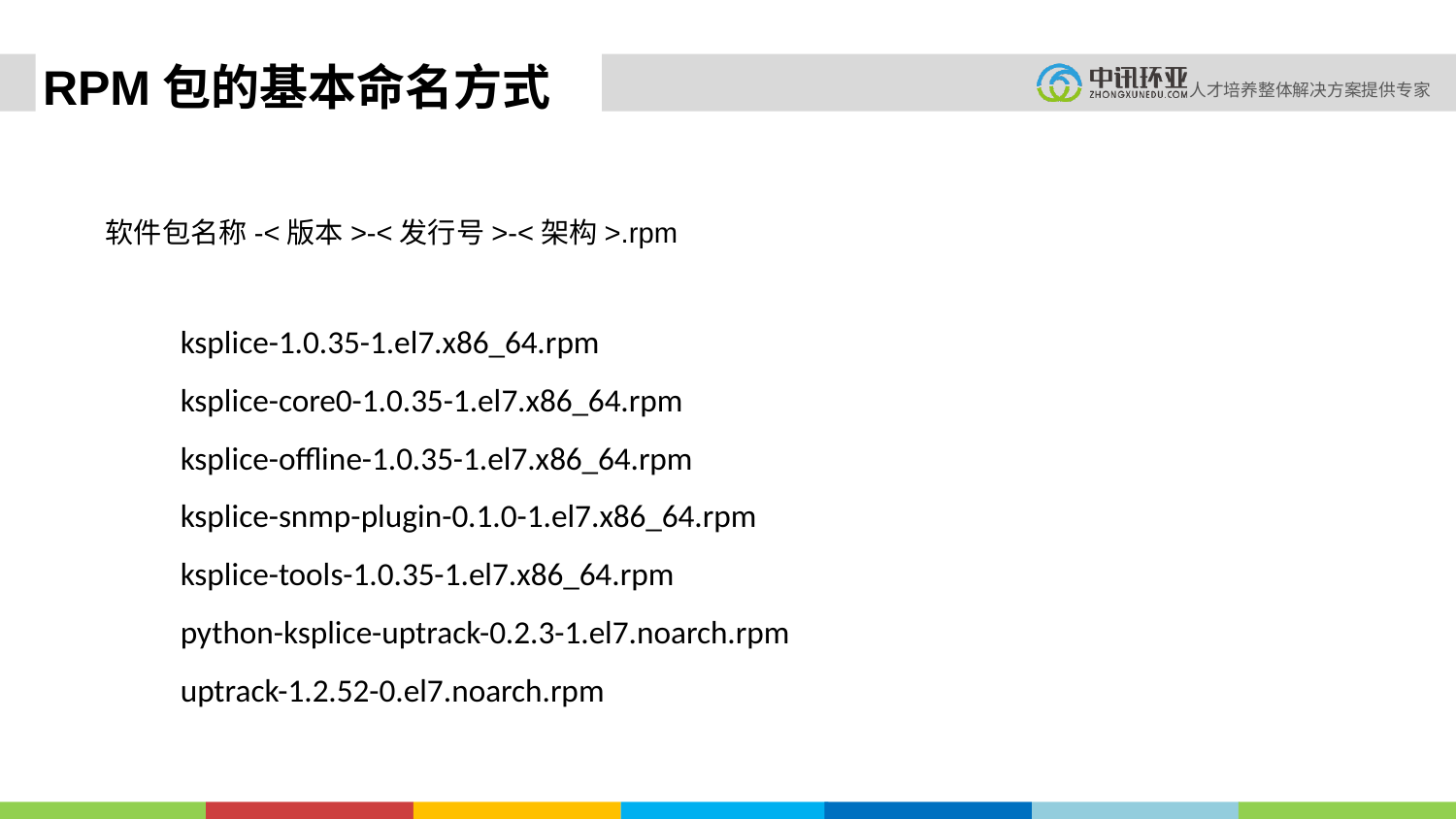

# RPM包的基本命名方式
软件包名称-<版本>-<发行号>-<架构>.rpm

ksplice-1.0.35-1.el7.x86_64.rpm
ksplice-core0-1.0.35-1.el7.x86_64.rpm
ksplice-offline-1.0.35-1.el7.x86_64.rpm
ksplice-snmp-plugin-0.1.0-1.el7.x86_64.rpm
ksplice-tools-1.0.35-1.el7.x86_64.rpm
python-ksplice-uptrack-0.2.3-1.el7.noarch.rpm
uptrack-1.2.52-0.el7.noarch.rpm